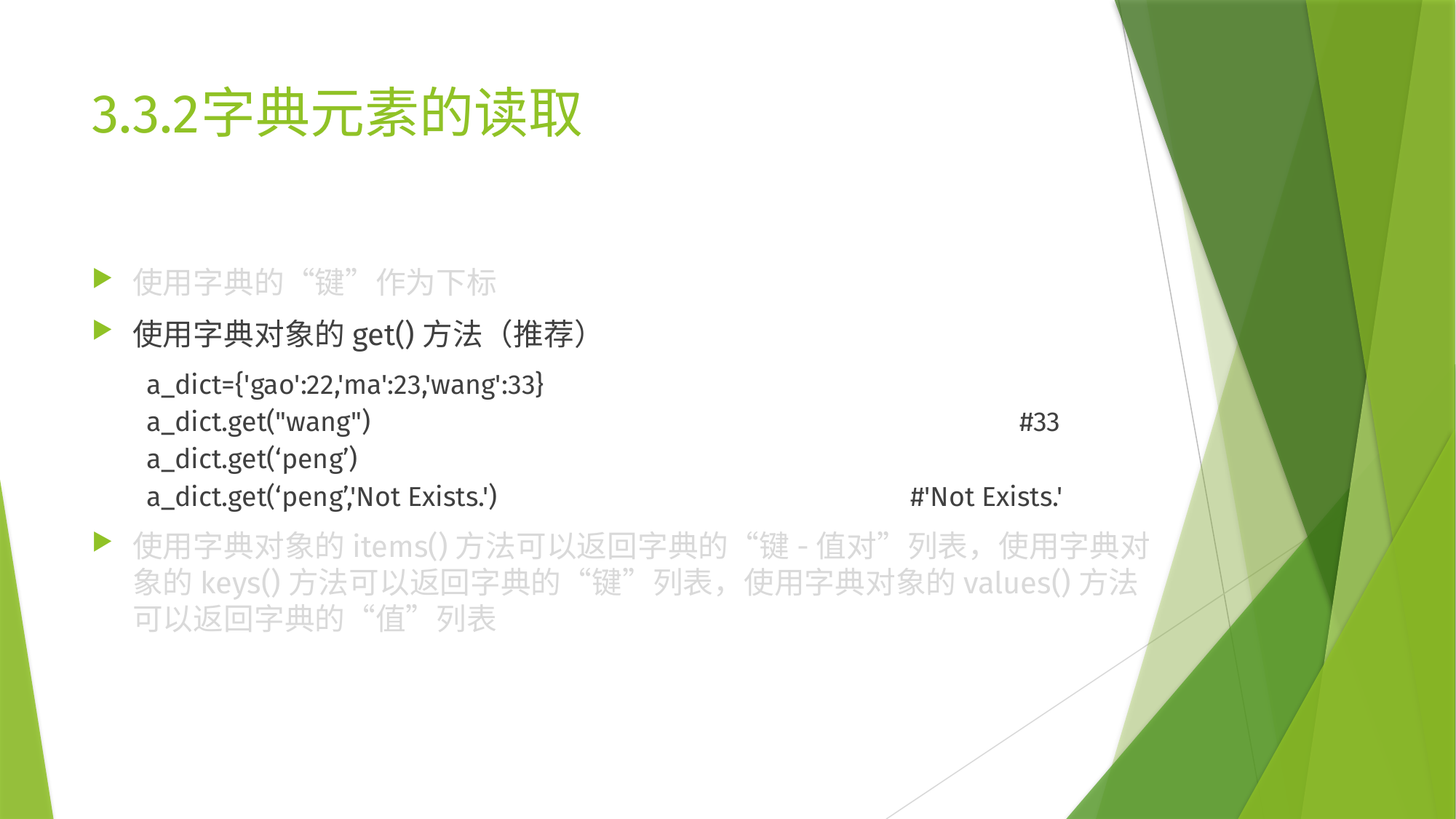

# 3.3.2	字典元素的读取
使用字典的“键”作为下标
使用字典对象的get()方法（推荐）
a_dict={'gao':22,'ma':23,'wang':33}
a_dict.get("wang")						#33
a_dict.get(‘peng’)
a_dict.get(‘peng’,'Not Exists.')				#'Not Exists.'
使用字典对象的items()方法可以返回字典的“键-值对”列表，使用字典对象的keys()方法可以返回字典的“键”列表，使用字典对象的values()方法可以返回字典的“值”列表